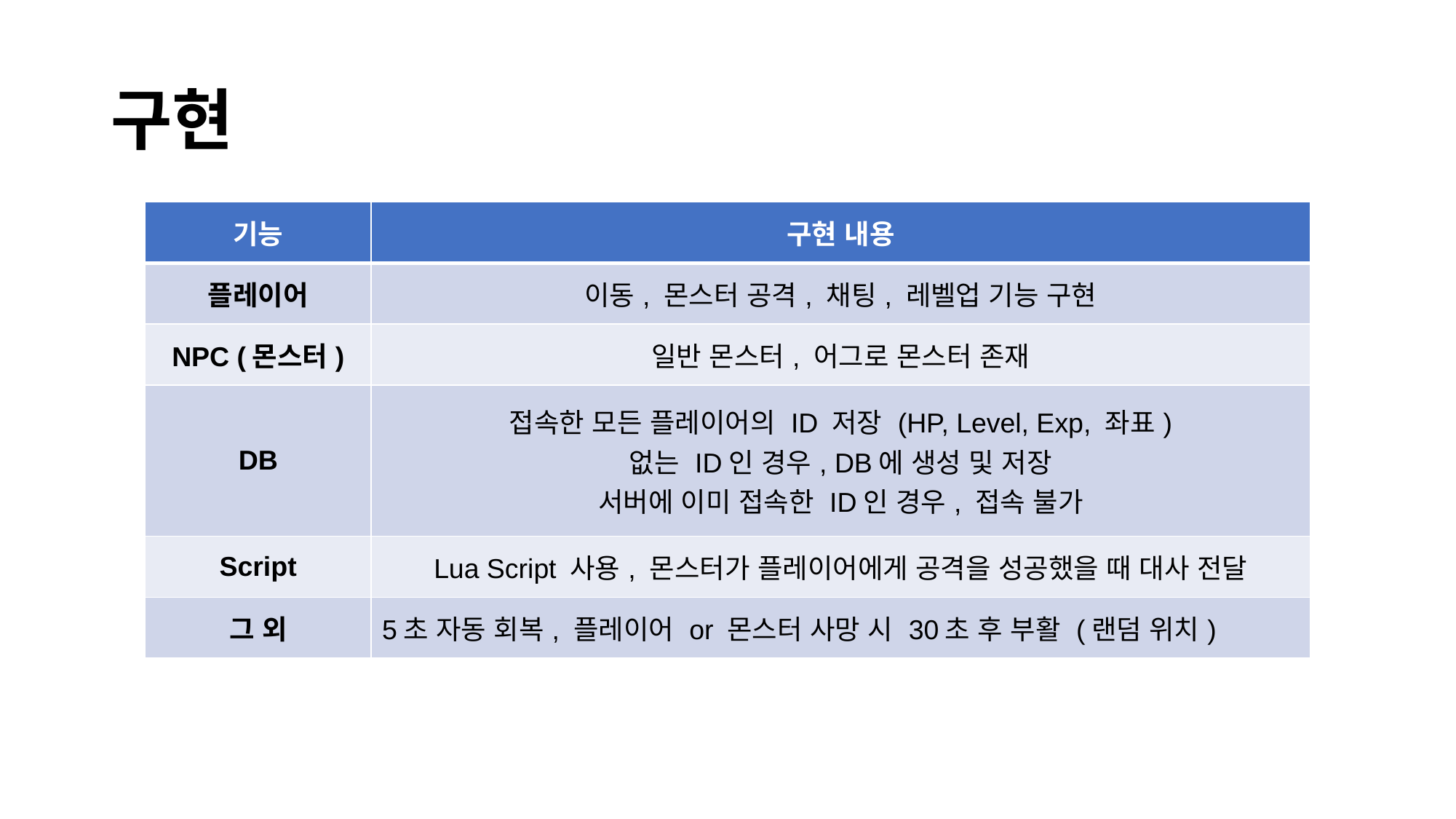

# 구현
| 기능 | 구현 내용 |
| --- | --- |
| 플레이어 | 이동, 몬스터 공격, 채팅, 레벨업 기능 구현 |
| NPC (몬스터) | 일반 몬스터, 어그로 몬스터 존재 |
| DB | 접속한 모든 플레이어의 ID 저장 (HP, Level, Exp, 좌표) 없는 ID인 경우, DB에 생성 및 저장 서버에 이미 접속한 ID인 경우, 접속 불가 |
| Script | Lua Script 사용, 몬스터가 플레이어에게 공격을 성공했을 때 대사 전달 |
| 그 외 | 5초 자동 회복, 플레이어 or 몬스터 사망 시 30초 후 부활 (랜덤 위치) |